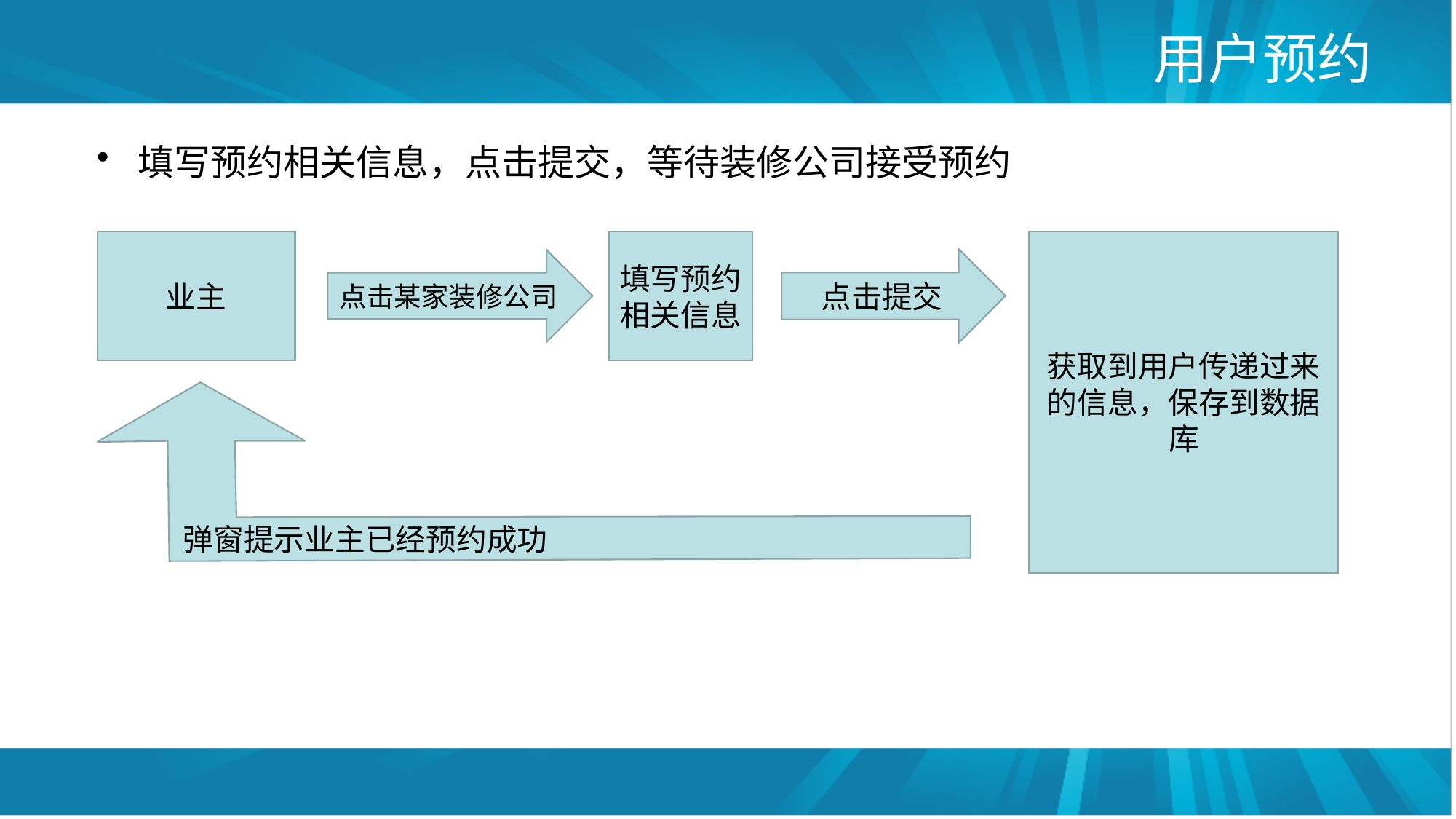

# 用户预约
填写预约相关信息，点击提交，等待装修公司接受预约
业主
填写预约相关信息
获取到用户传递过来的信息，保存到数据库
点击提交
点击某家装修公司

弹窗提示业主已经预约成功